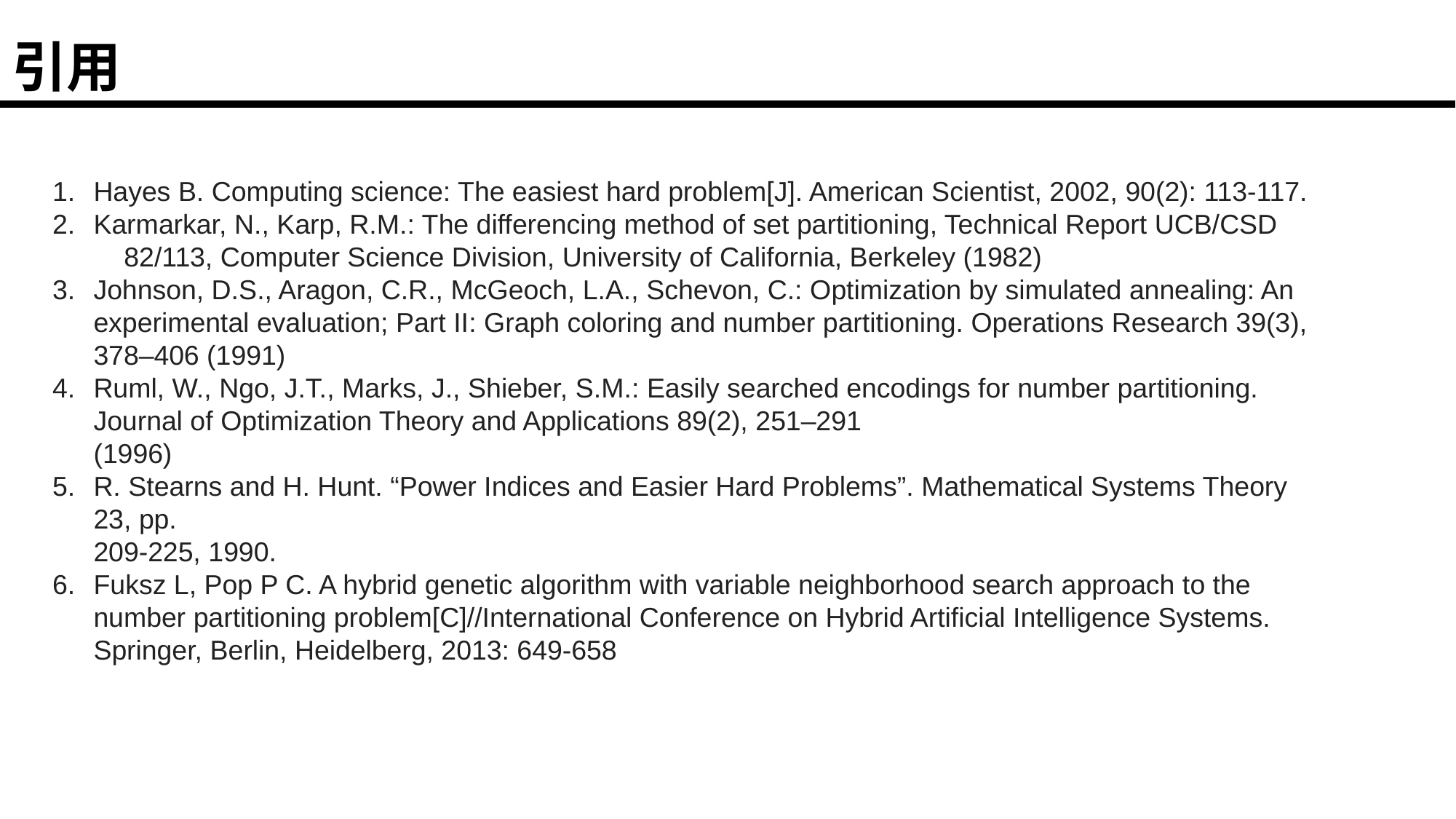

Hayes B. Computing science: The easiest hard problem[J]. American Scientist, 2002, 90(2): 113-117.
Fuksz L, Pop P C. A hybrid genetic algorithm with variable neighborhood search approach to the number partitioning problem[C]//International Conference on Hybrid Artificial Intelligence Systems. Springer, Berlin, Heidelberg, 2013: 649-658.
Junkermeier J. A Genetic Algorithm for the Number Partitioning Problem[J].
Hansen, P., Mladenovic, N.: Variable neighborhood search: Principles and applications. European Journal of Operational Research 130(3), 449–467 (2001)
引用
Hayes B. Computing science: The easiest hard problem[J]. American Scientist, 2002, 90(2): 113-117.
Karmarkar, N., Karp, R.M.: The differencing method of set partitioning, Technical Report UCB/CSD         82/113, Computer Science Division, University of California, Berkeley (1982)
Johnson, D.S., Aragon, C.R., McGeoch, L.A., Schevon, C.: Optimization by simulated annealing: An experimental evaluation; Part II: Graph coloring and number partitioning. Operations Research 39(3), 378–406 (1991)
Ruml, W., Ngo, J.T., Marks, J., Shieber, S.M.: Easily searched encodings for number partitioning. Journal of Optimization Theory and Applications 89(2), 251–291
(1996)
R. Stearns and H. Hunt. “Power Indices and Easier Hard Problems”. Mathematical Systems Theory 23, pp.
209-225, 1990.
Fuksz L, Pop P C. A hybrid genetic algorithm with variable neighborhood search approach to the number partitioning problem[C]//International Conference on Hybrid Artificial Intelligence Systems. Springer, Berlin, Heidelberg, 2013: 649-658